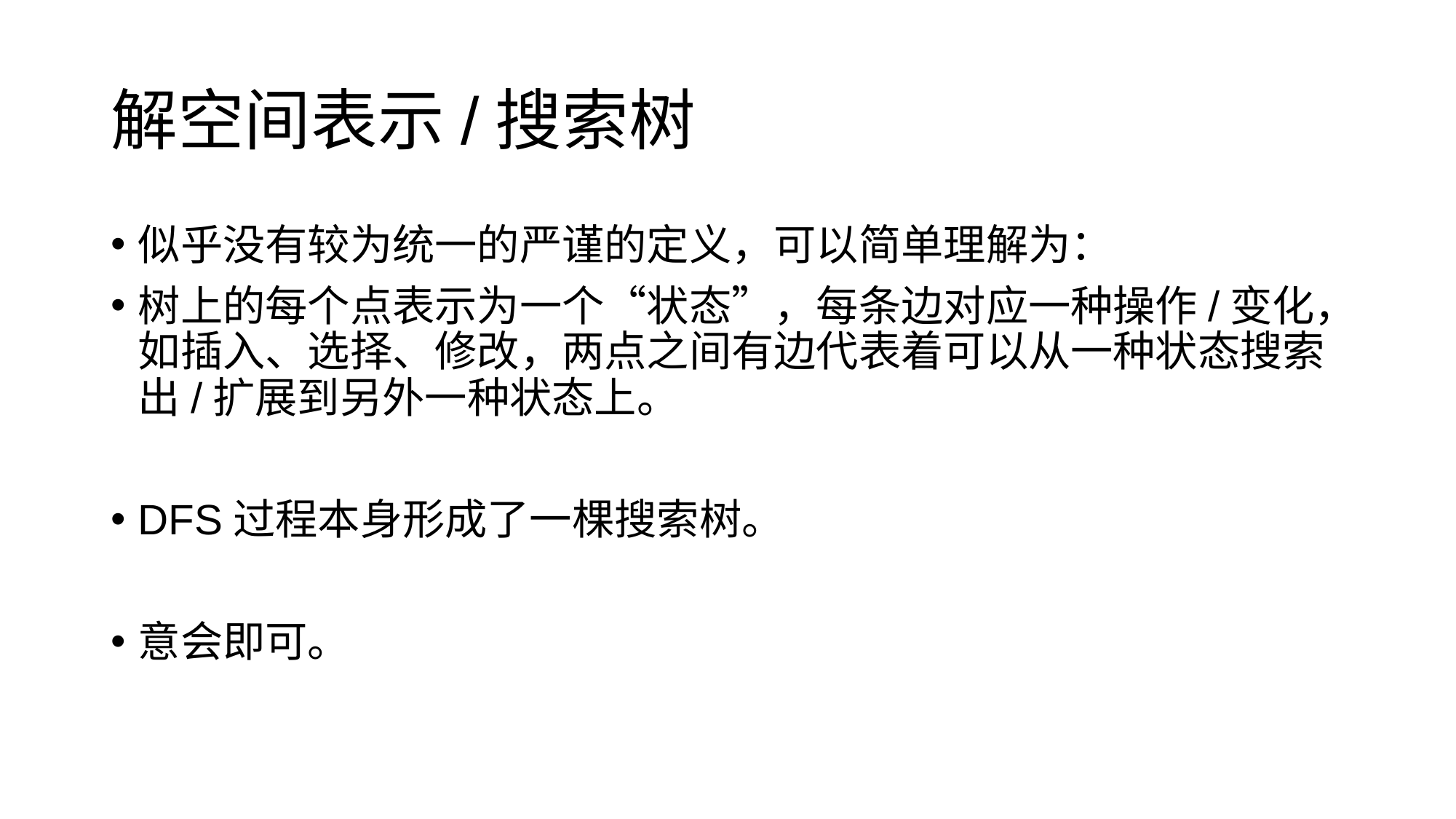

# 解空间表示/搜索树
似乎没有较为统一的严谨的定义，可以简单理解为：
树上的每个点表示为一个“状态”，每条边对应一种操作/变化，如插入、选择、修改，两点之间有边代表着可以从一种状态搜索出/扩展到另外一种状态上。

DFS过程本身形成了一棵搜索树。

意会即可。